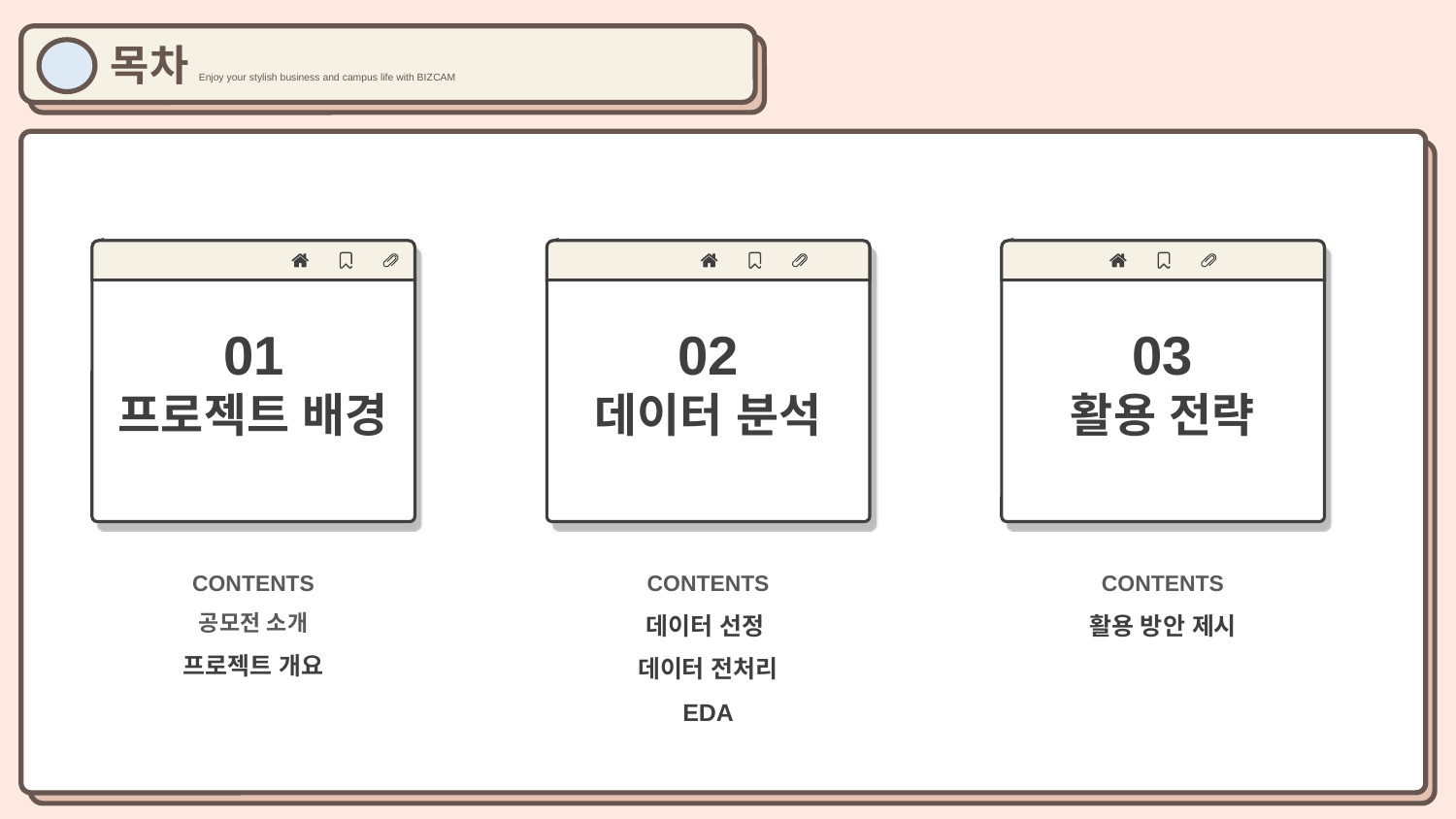

목차Enjoy your stylish business and campus life with BIZCAM

01
프로젝트 배경

03
활용 전략

02
데이터 분석

CONTENTS
활용 방안 제시
CONTENTS
데이터 선정
데이터 전처리
EDA
CONTENTS
공모전 소개
프로젝트 개요